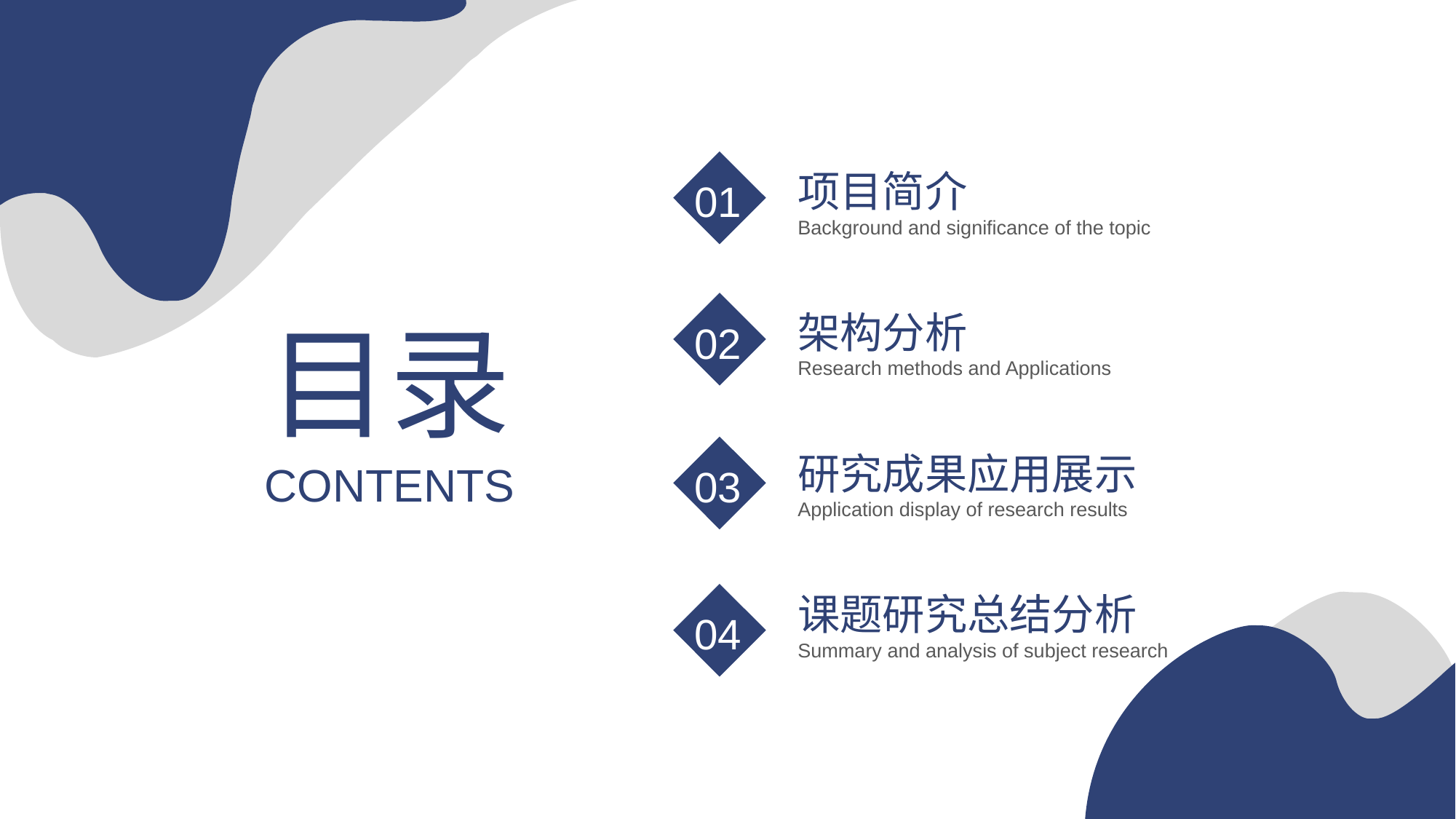

项目简介

01
Background and significance of the topic
架构分析

02
目录
Research methods and Applications
研究成果应用展示

03
CONTENTS
Application display of research results
课题研究总结分析

04

Summary and analysis of subject research